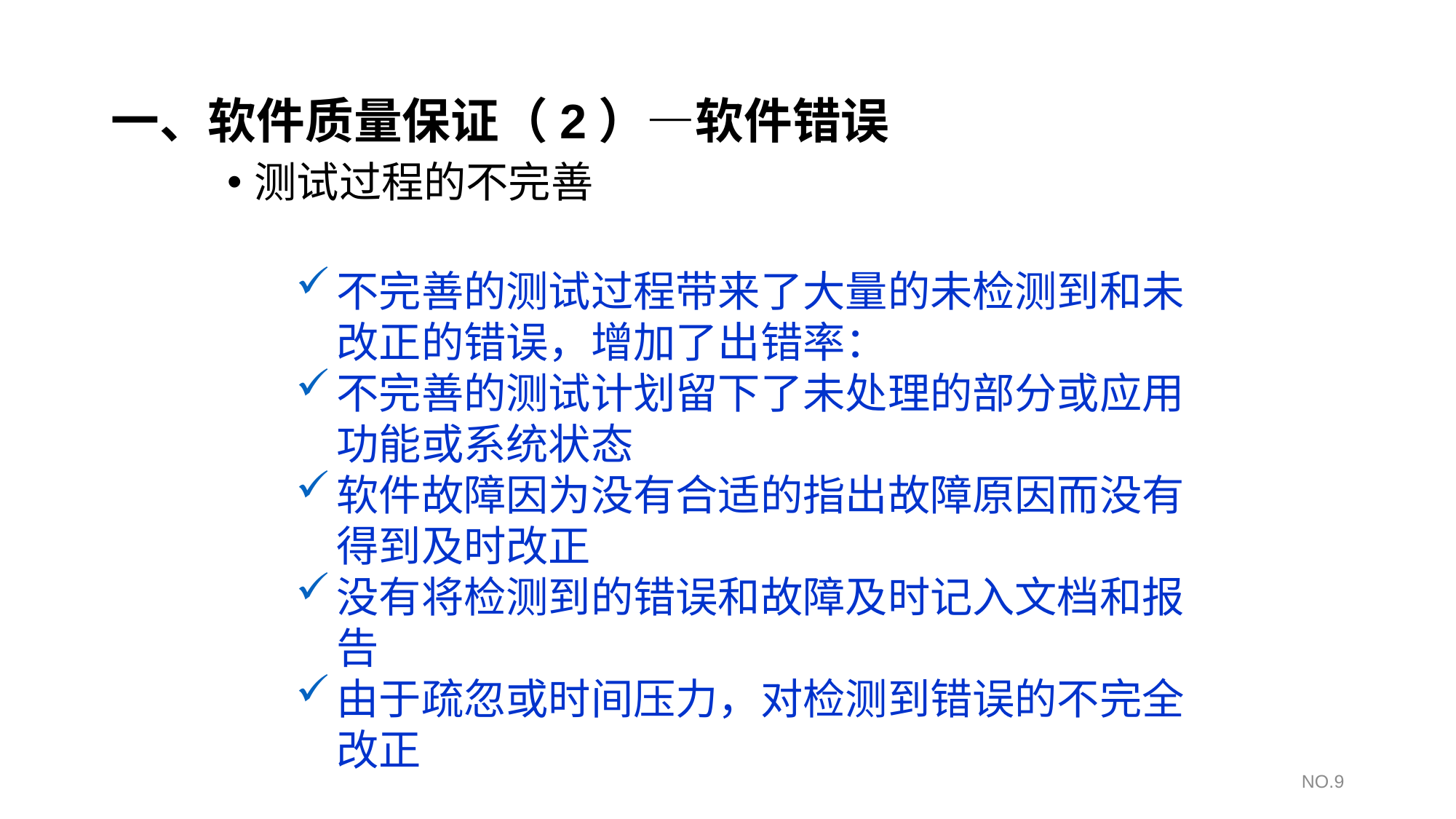

# 一、软件质量保证（2）—软件错误
测试过程的不完善
不完善的测试过程带来了大量的未检测到和未改正的错误，增加了出错率：
不完善的测试计划留下了未处理的部分或应用功能或系统状态
软件故障因为没有合适的指出故障原因而没有得到及时改正
没有将检测到的错误和故障及时记入文档和报告
由于疏忽或时间压力，对检测到错误的不完全改正
NO.9